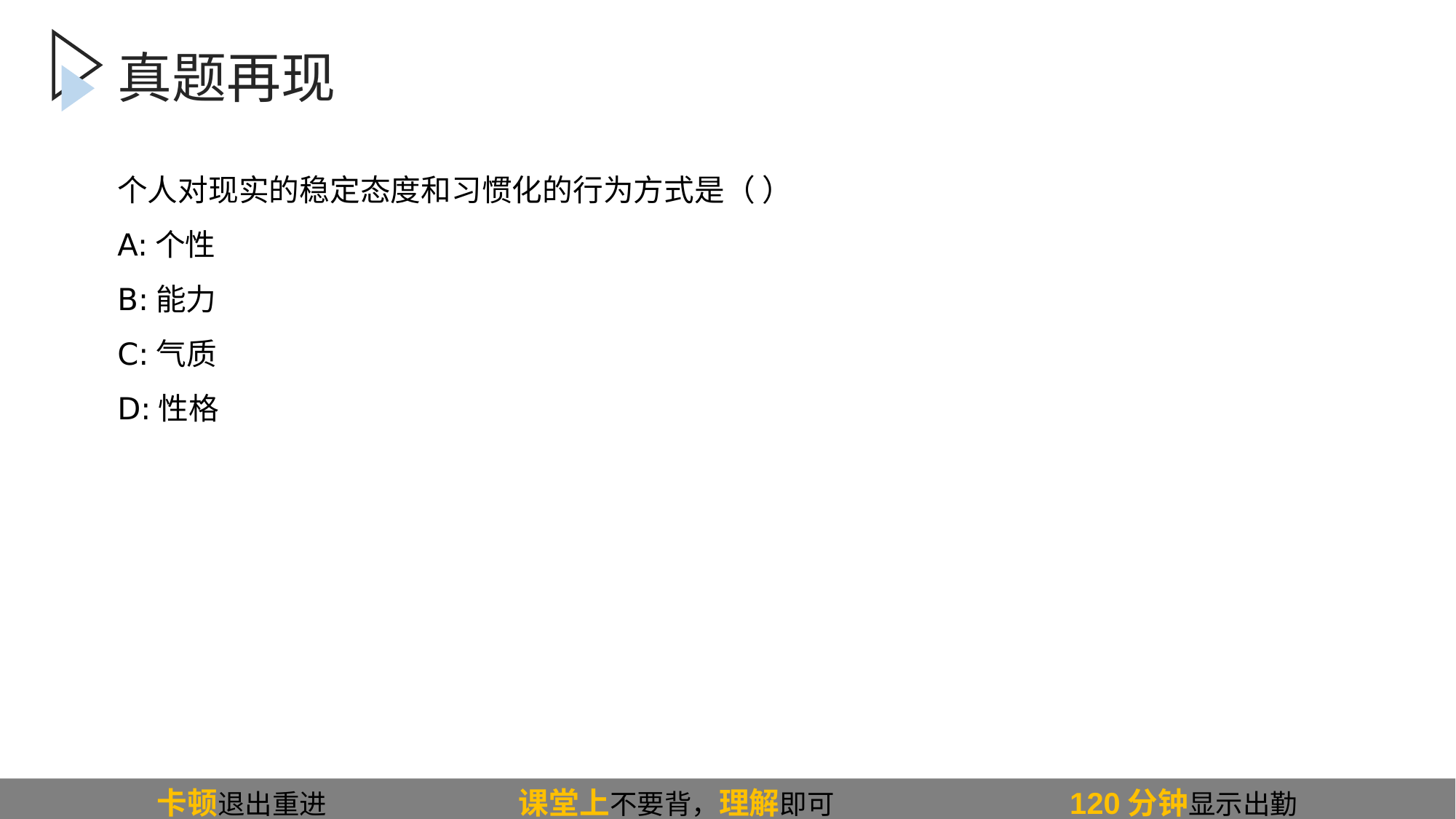

真题再现
个人对现实的稳定态度和习惯化的行为方式是（ ）
A:个性
B:能力
C:气质
D:性格